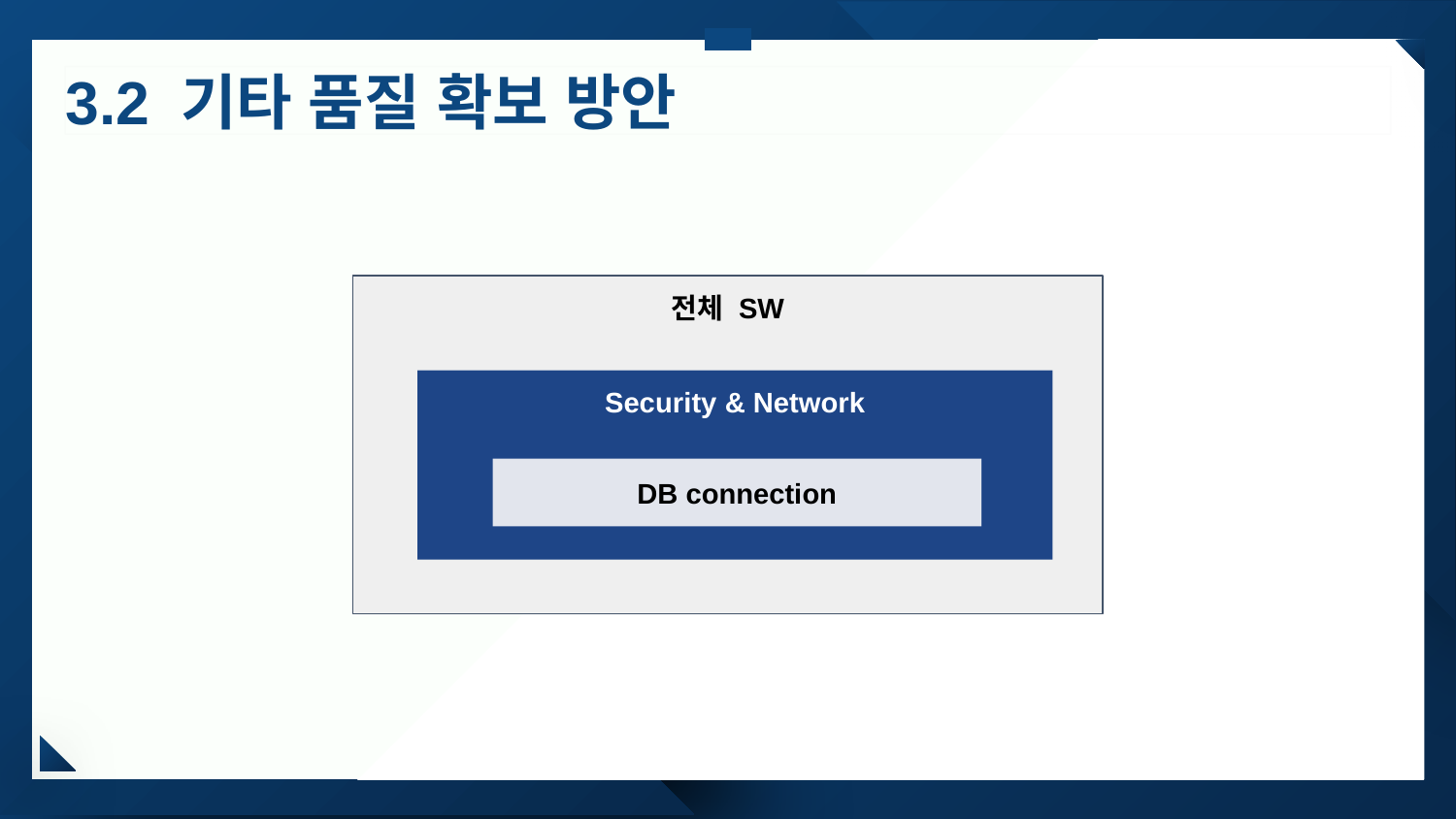

# 3.2 기타 품질 확보 방안
전체 SW
Security & Network
DB connection
47